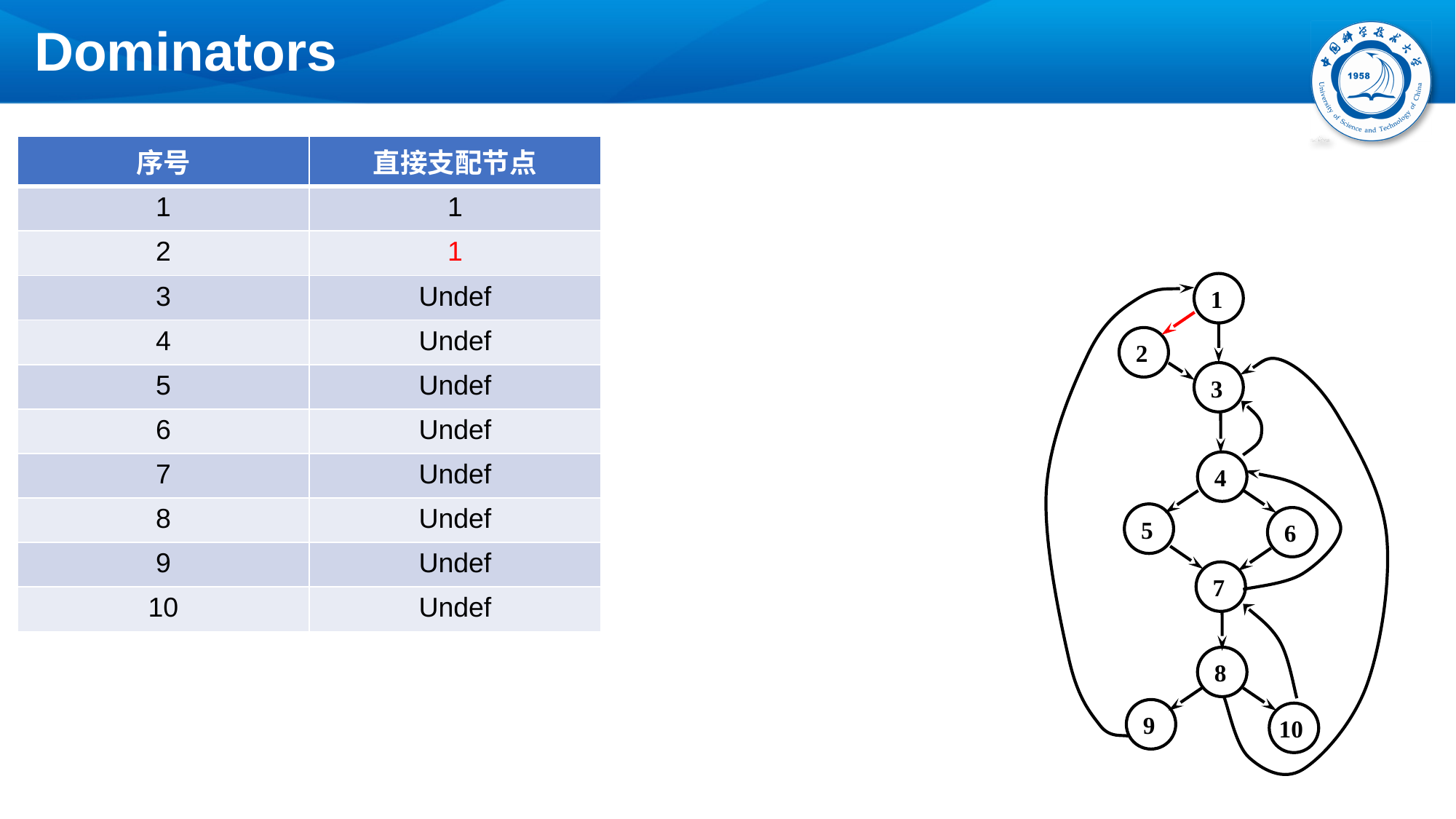

# Dominators
| 序号 | 直接支配节点 |
| --- | --- |
| 1 | 1 |
| 2 | 1 |
| 3 | Undef |
| 4 | Undef |
| 5 | Undef |
| 6 | Undef |
| 7 | Undef |
| 8 | Undef |
| 9 | Undef |
| 10 | Undef |
1

2

3

4

5
6

7

8

9
10

34